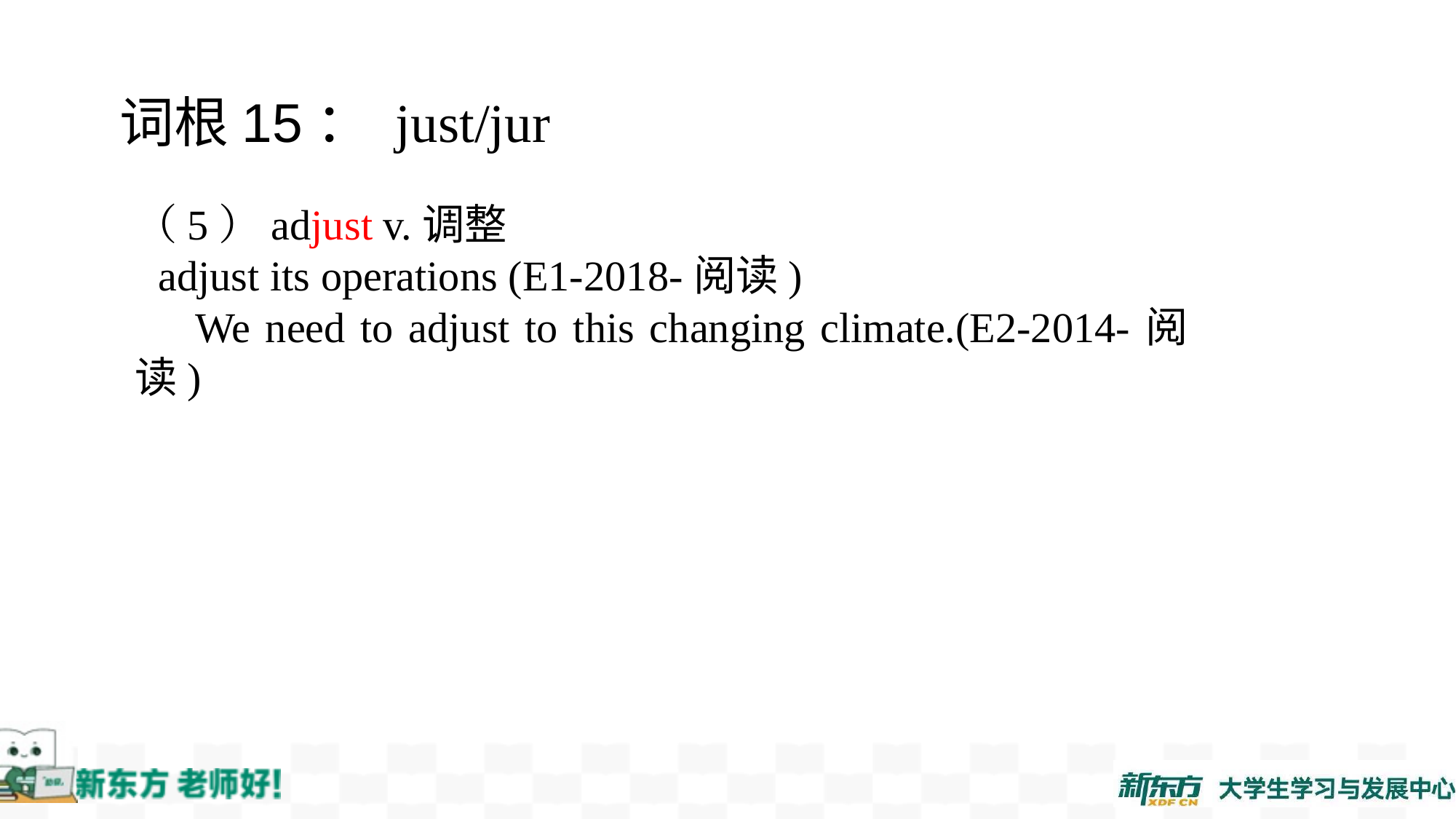

词根15： just/jur

（5）adjust v.调整
  adjust its operations (E1-2018-阅读)
    We need to adjust to this changing climate.(E2-2014-阅读)